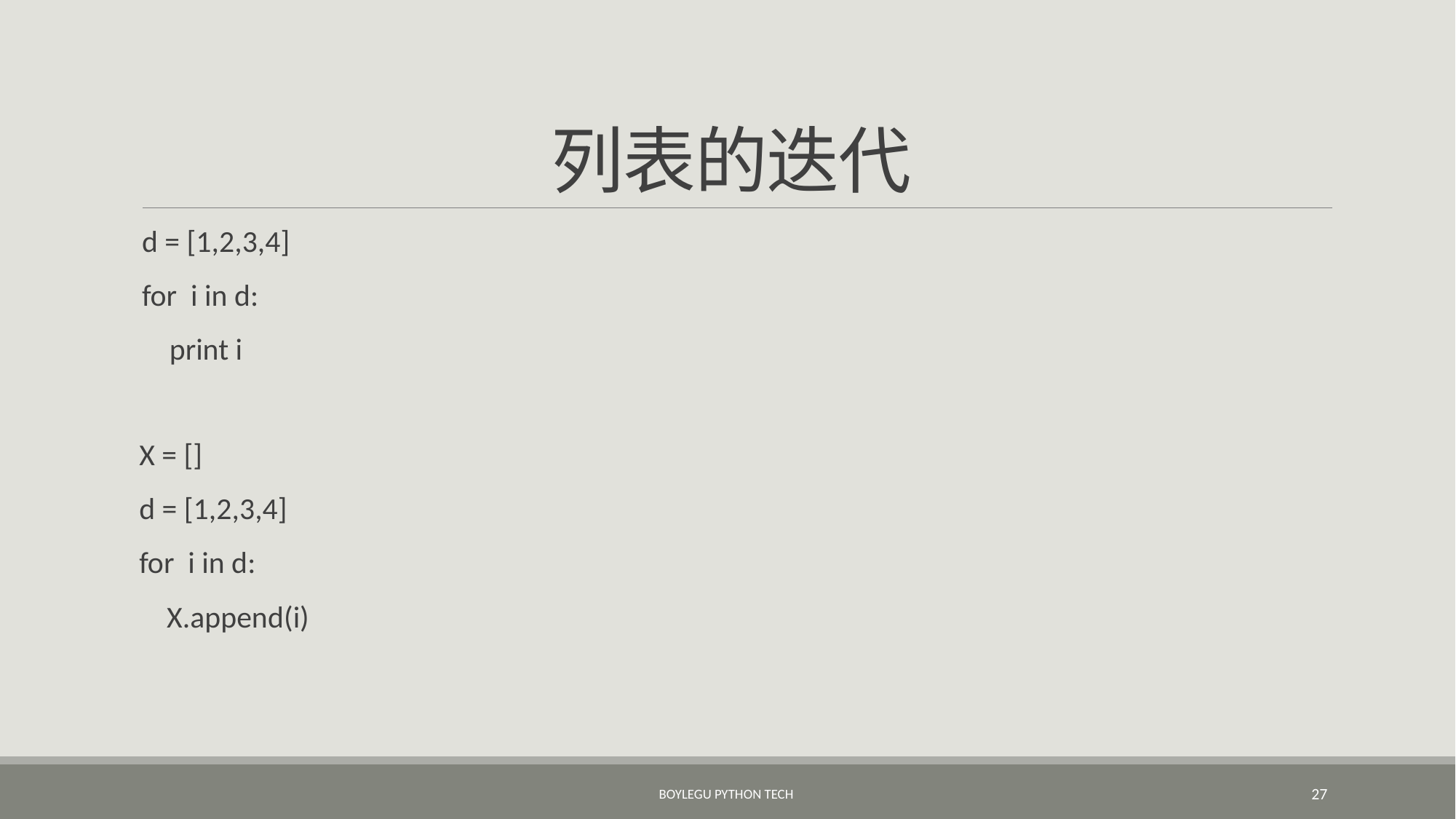

# 列表的迭代
d = [1,2,3,4]
for  i in d:
    print i
X = []
d = [1,2,3,4]
for  i in d:
    X.append(i)
BoyleGu Python Tech
27